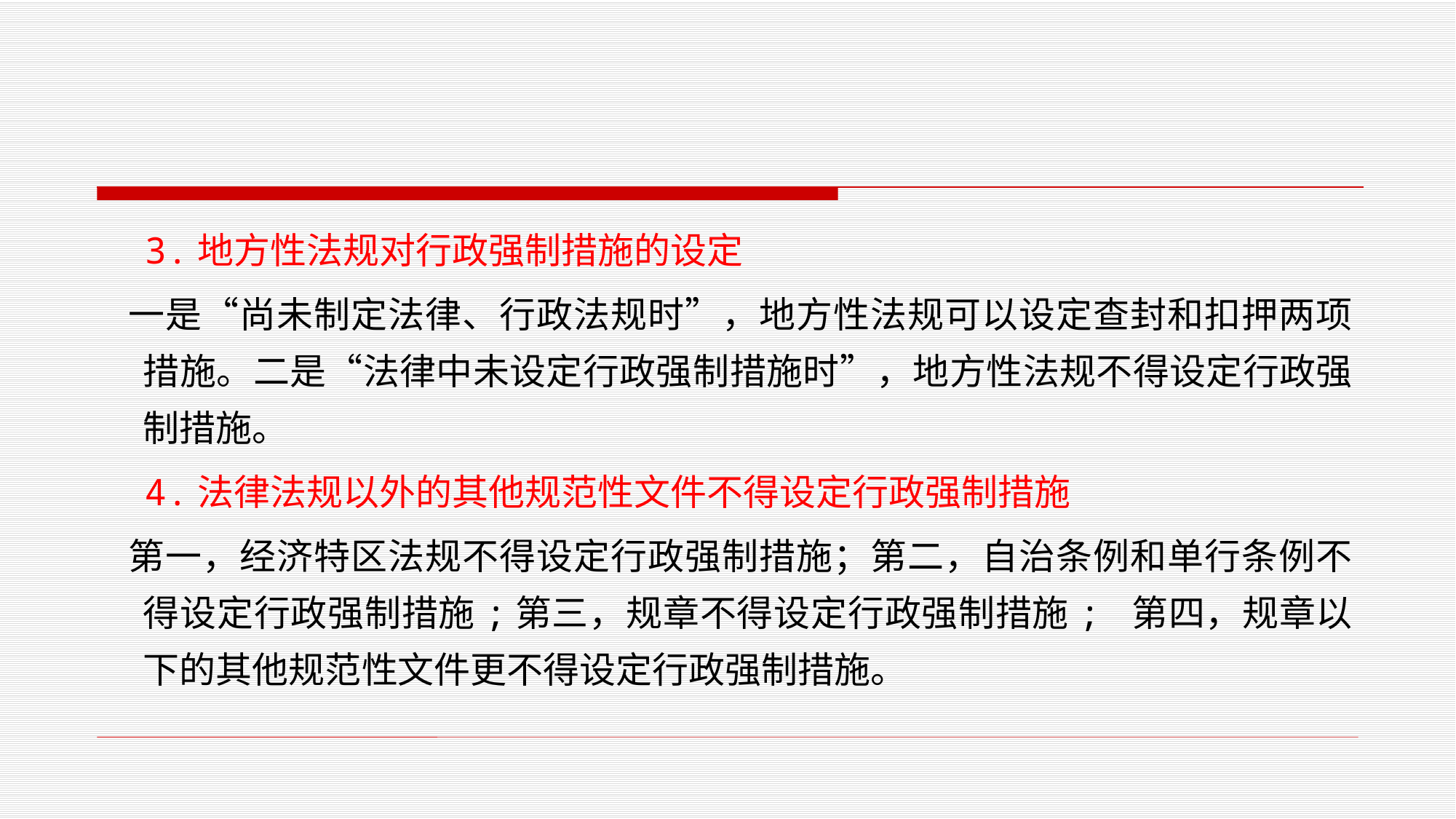

#
  3.地方性法规对行政强制措施的设定
  一是“尚未制定法律、行政法规时”，地方性法规可以设定查封和扣押两项措施。二是“法律中未设定行政强制措施时”，地方性法规不得设定行政强制措施。
  4.法律法规以外的其他规范性文件不得设定行政强制措施
  第一，经济特区法规不得设定行政强制措施；第二，自治条例和单行条例不得设定行政强制措施;第三，规章不得设定行政强制措施; 第四，规章以下的其他规范性文件更不得设定行政强制措施。